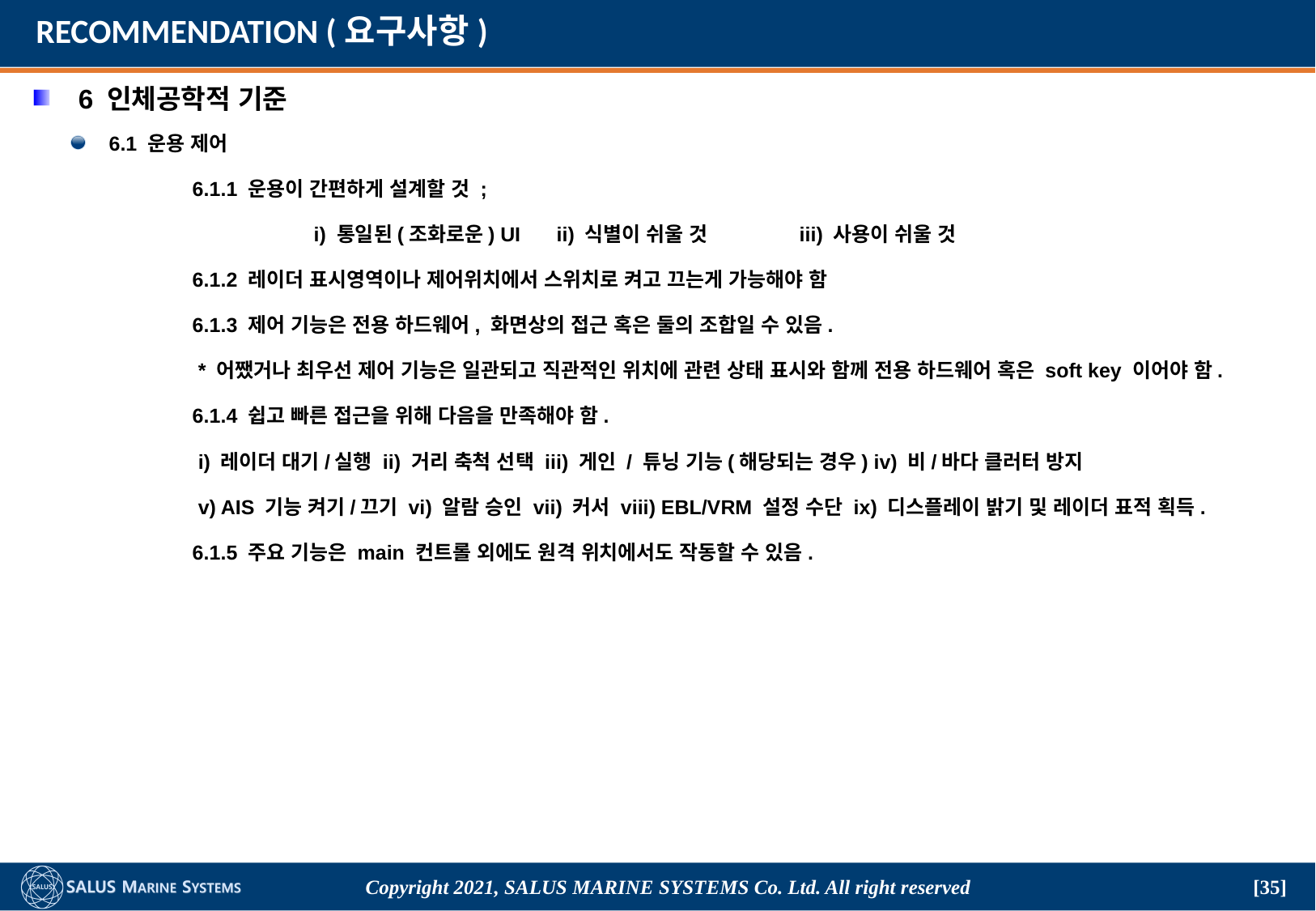

# RECOMMENDATION (요구사항)
6 인체공학적 기준
6.1 운용 제어
	6.1.1 운용이 간편하게 설계할 것 ;
		i) 통일된(조화로운) UI  	ii) 식별이 쉬울 것 	iii) 사용이 쉬울 것
	6.1.2 레이더 표시영역이나 제어위치에서 스위치로 켜고 끄는게 가능해야 함
	6.1.3 제어 기능은 전용 하드웨어, 화면상의 접근 혹은 둘의 조합일 수 있음.
	 * 어쨌거나 최우선 제어 기능은 일관되고 직관적인 위치에 관련 상태 표시와 함께 전용 하드웨어 혹은 soft key 이어야 함.
	6.1.4 쉽고 빠른 접근을 위해 다음을 만족해야 함.
	 i) 레이더 대기/실행 ii) 거리 축척 선택 iii) 게인 / 튜닝 기능(해당되는 경우) iv) 비/바다 클러터 방지
	 v) AIS 기능 켜기/끄기 vi) 알람 승인 vii) 커서 viii) EBL/VRM 설정 수단 ix) 디스플레이 밝기 및 레이더 표적 획득.
	6.1.5 주요 기능은 main 컨트롤 외에도 원격 위치에서도 작동할 수 있음.

Copyright 2021, SALUS Marine Systems Co. Ltd. All right reserved
[35]